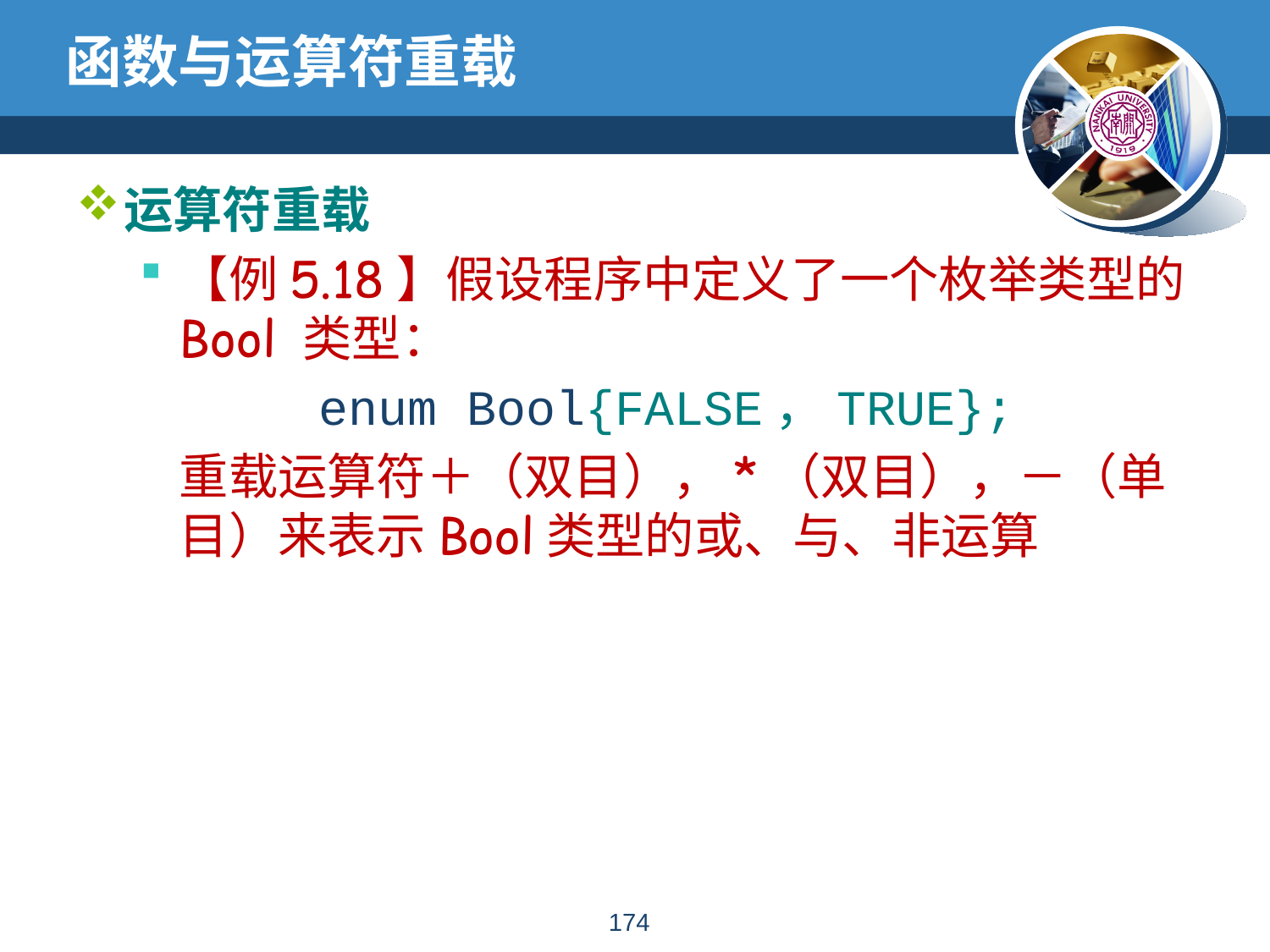

# 函数与运算符重载
运算符重载
【例5.18】假设程序中定义了一个枚举类型的Bool 类型：
enum Bool{FALSE，TRUE};
	重载运算符＋（双目），*（双目），－（单目）来表示Bool类型的或、与、非运算
174